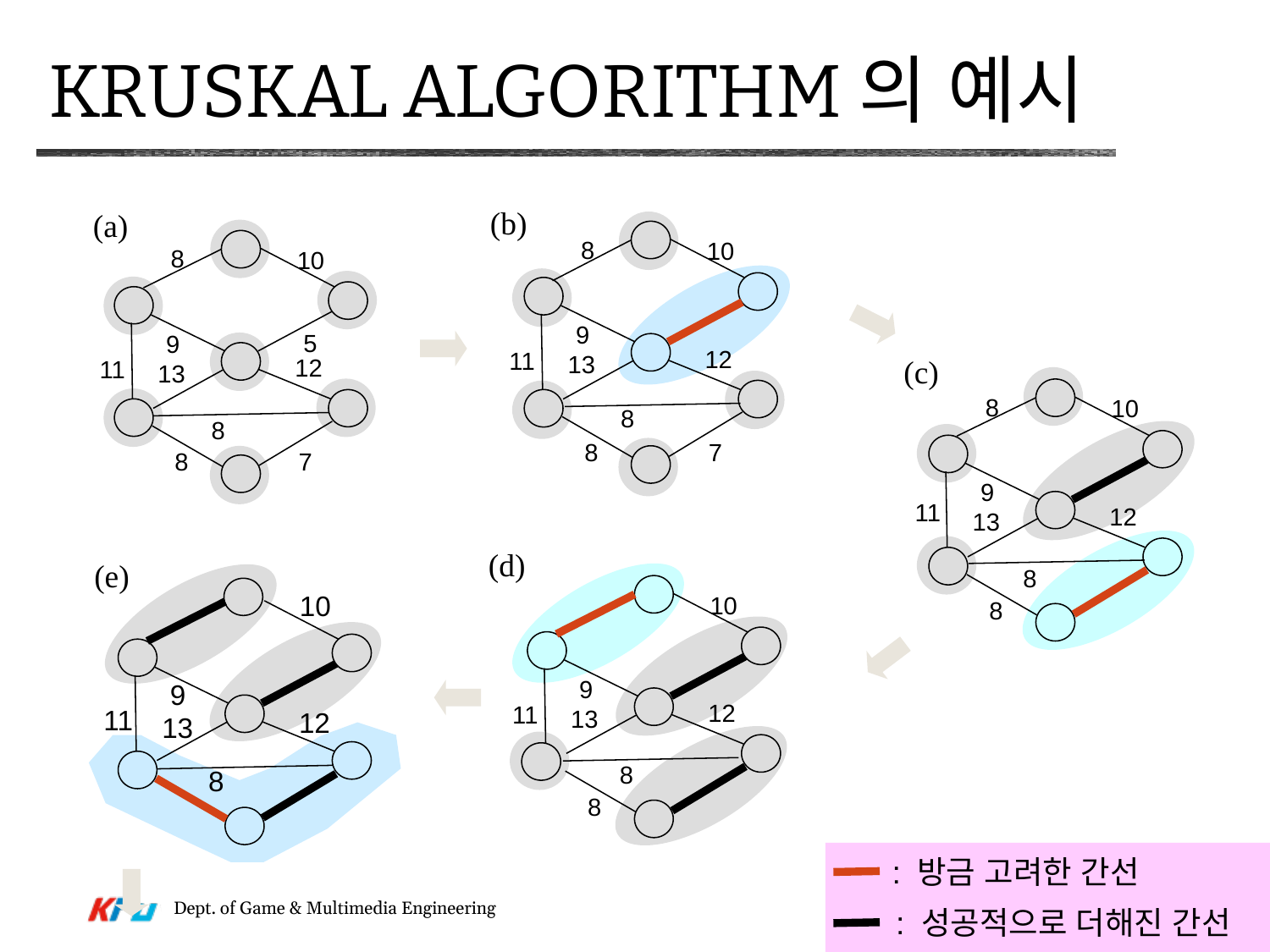

# Kruskal Algorithm의 예시

(b)
(a)

8
10

8
10

9

5
9

12
11

13
(c)
12
11
13

8
10

8

8

7

8

7
8

9

11

12
13

(d)

(e)

8

10

10

8

9

9

12
11

11
13
12
13

8
8

8

: 방금 고려한 간선

Dept. of Game & Multimedia Engineering
30
: 성공적으로 더해진 간선